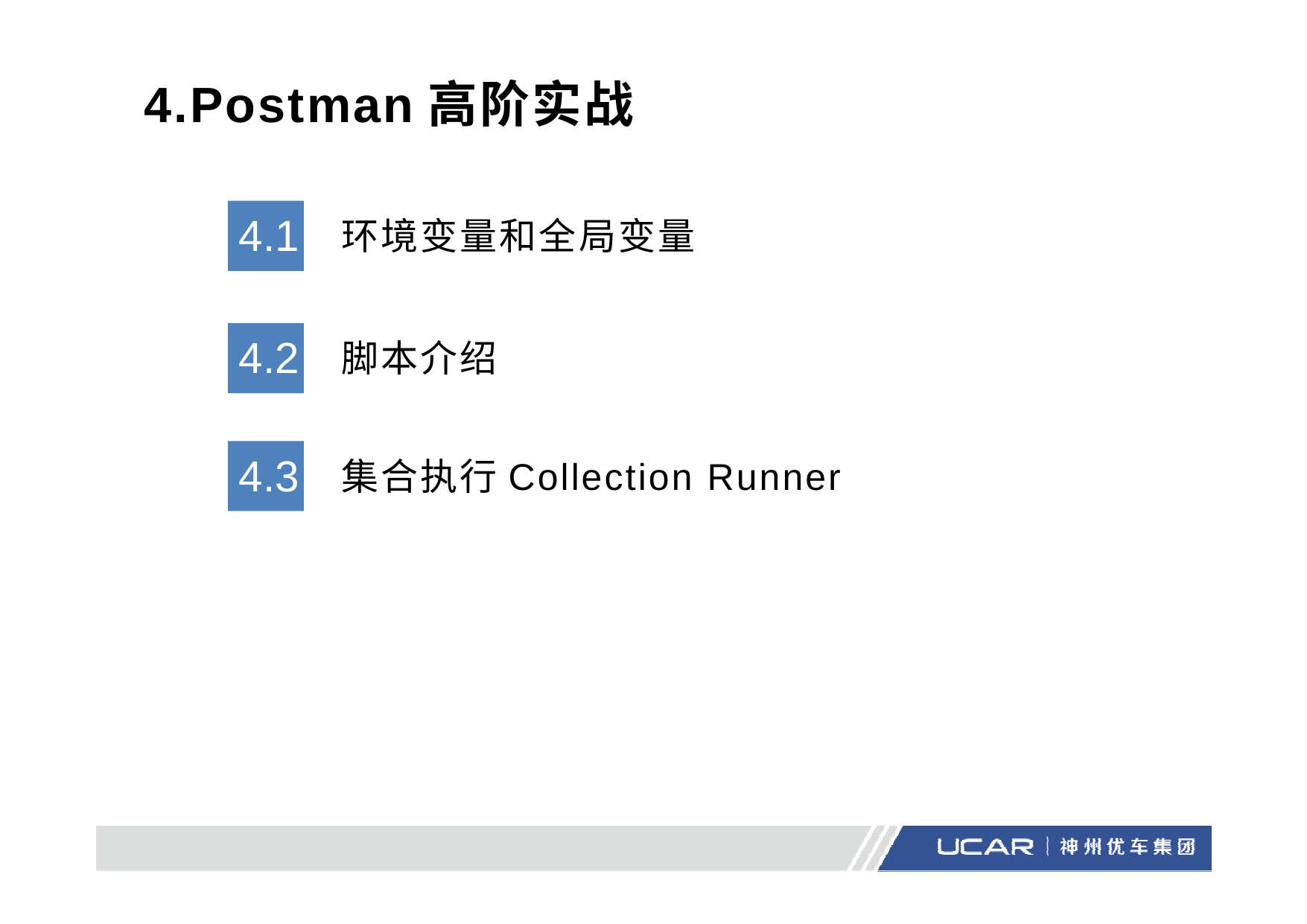

# 4.Postman高阶实战

4.1
环境变量和全局变量

4.2
脚本介绍

4.3
集合执行Collection Runner